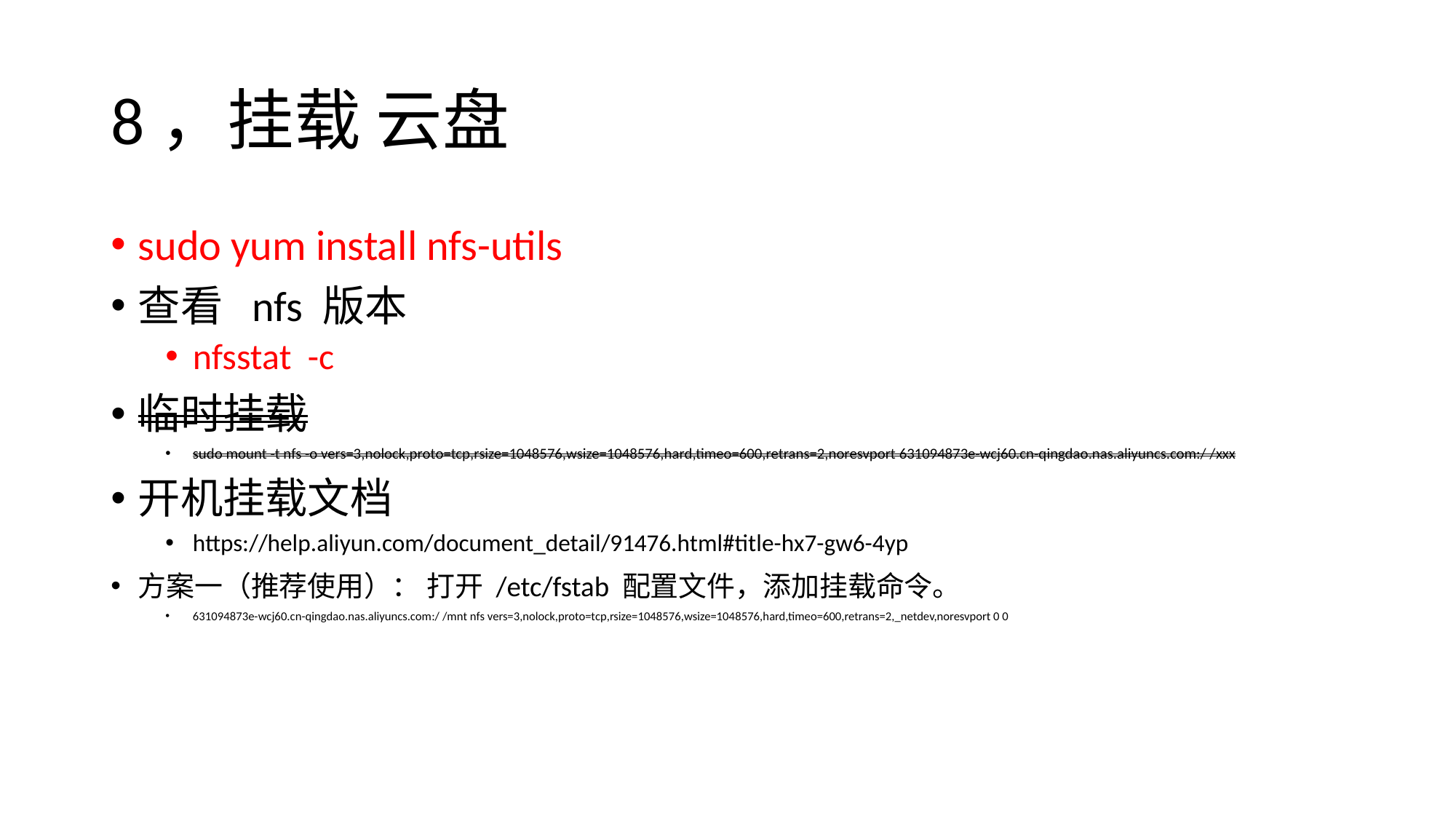

# 8，挂载 云盘
sudo yum install nfs-utils
查看  nfs 版本
nfsstat  -c
临时挂载
sudo mount -t nfs -o vers=3,nolock,proto=tcp,rsize=1048576,wsize=1048576,hard,timeo=600,retrans=2,noresvport 631094873e-wcj60.cn-qingdao.nas.aliyuncs.com:/ /xxx
开机挂载文档
https://help.aliyun.com/document_detail/91476.html#title-hx7-gw6-4yp
方案一（推荐使用）： 打开 /etc/fstab 配置文件，添加挂载命令。
631094873e-wcj60.cn-qingdao.nas.aliyuncs.com:/ /mnt nfs vers=3,nolock,proto=tcp,rsize=1048576,wsize=1048576,hard,timeo=600,retrans=2,_netdev,noresvport 0 0